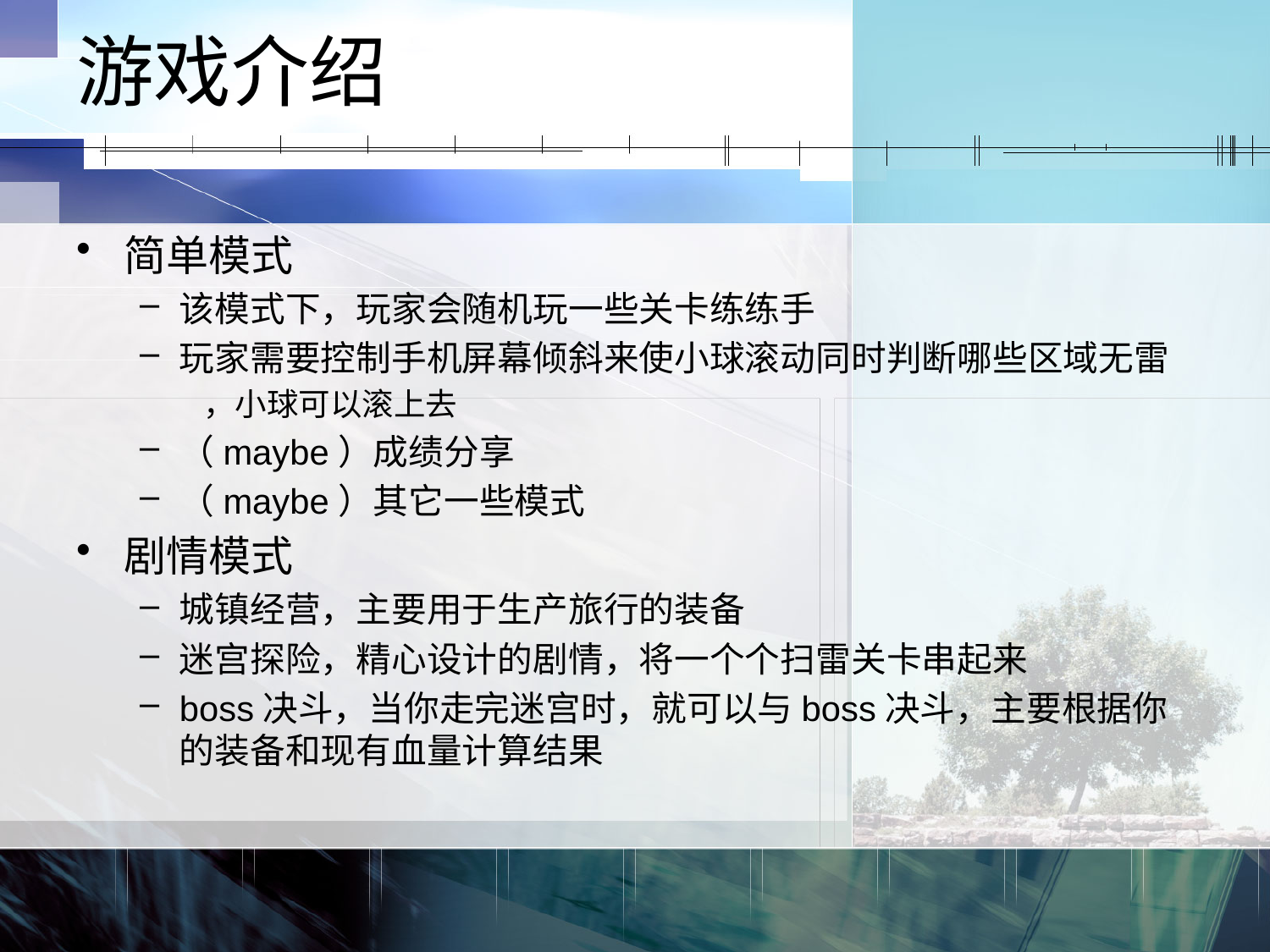

# 游戏介绍
简单模式
该模式下，玩家会随机玩一些关卡练练手
玩家需要控制手机屏幕倾斜来使小球滚动同时判断哪些区域无雷
，小球可以滚上去
（maybe）成绩分享
（maybe）其它一些模式
剧情模式
城镇经营，主要用于生产旅行的装备
迷宫探险，精心设计的剧情，将一个个扫雷关卡串起来
boss决斗，当你走完迷宫时，就可以与boss决斗，主要根据你的装备和现有血量计算结果